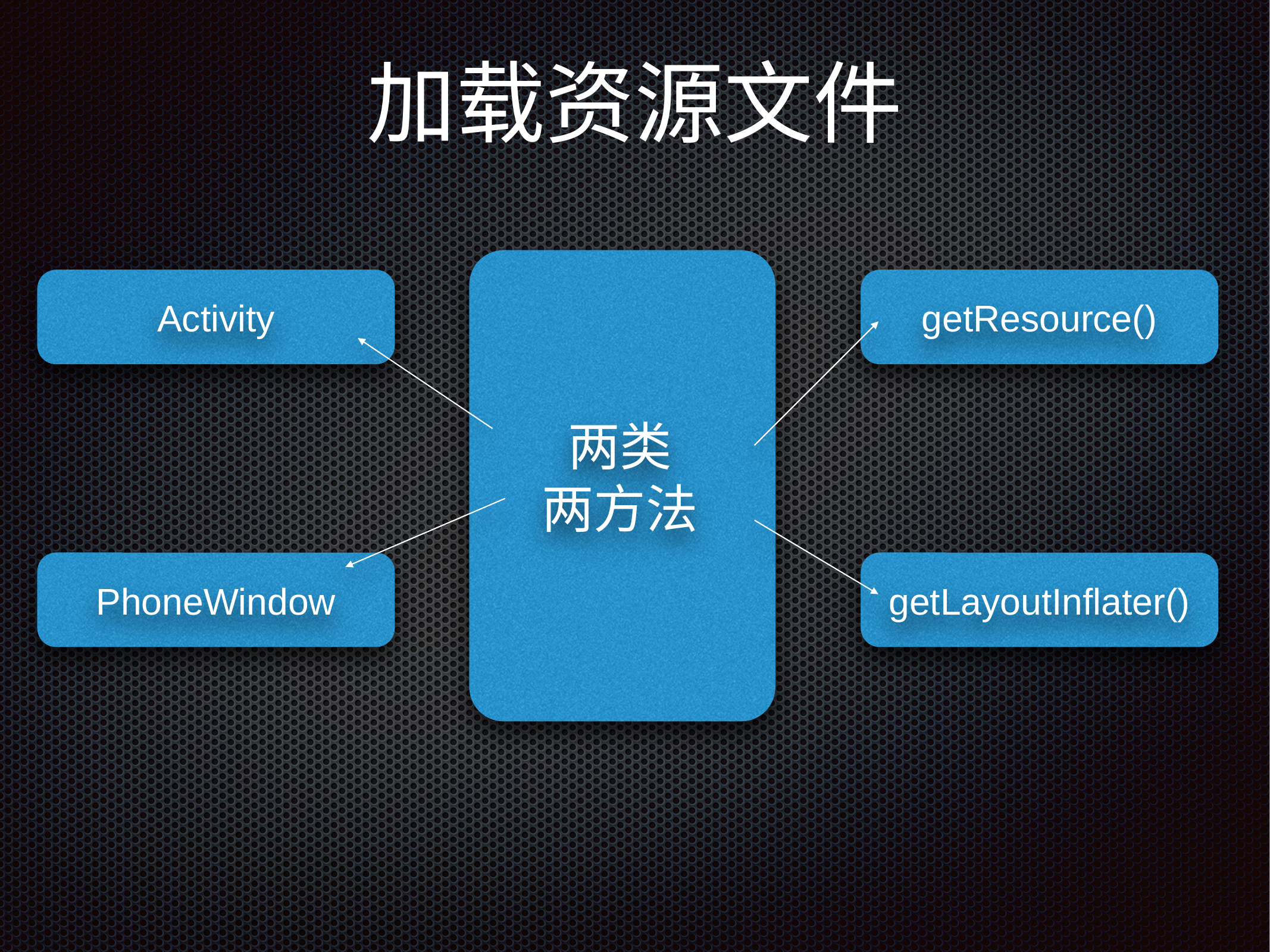

14
加载资源文件

Activity
getResource()

两类
两方法

PhoneWindow
getLayoutInflater()